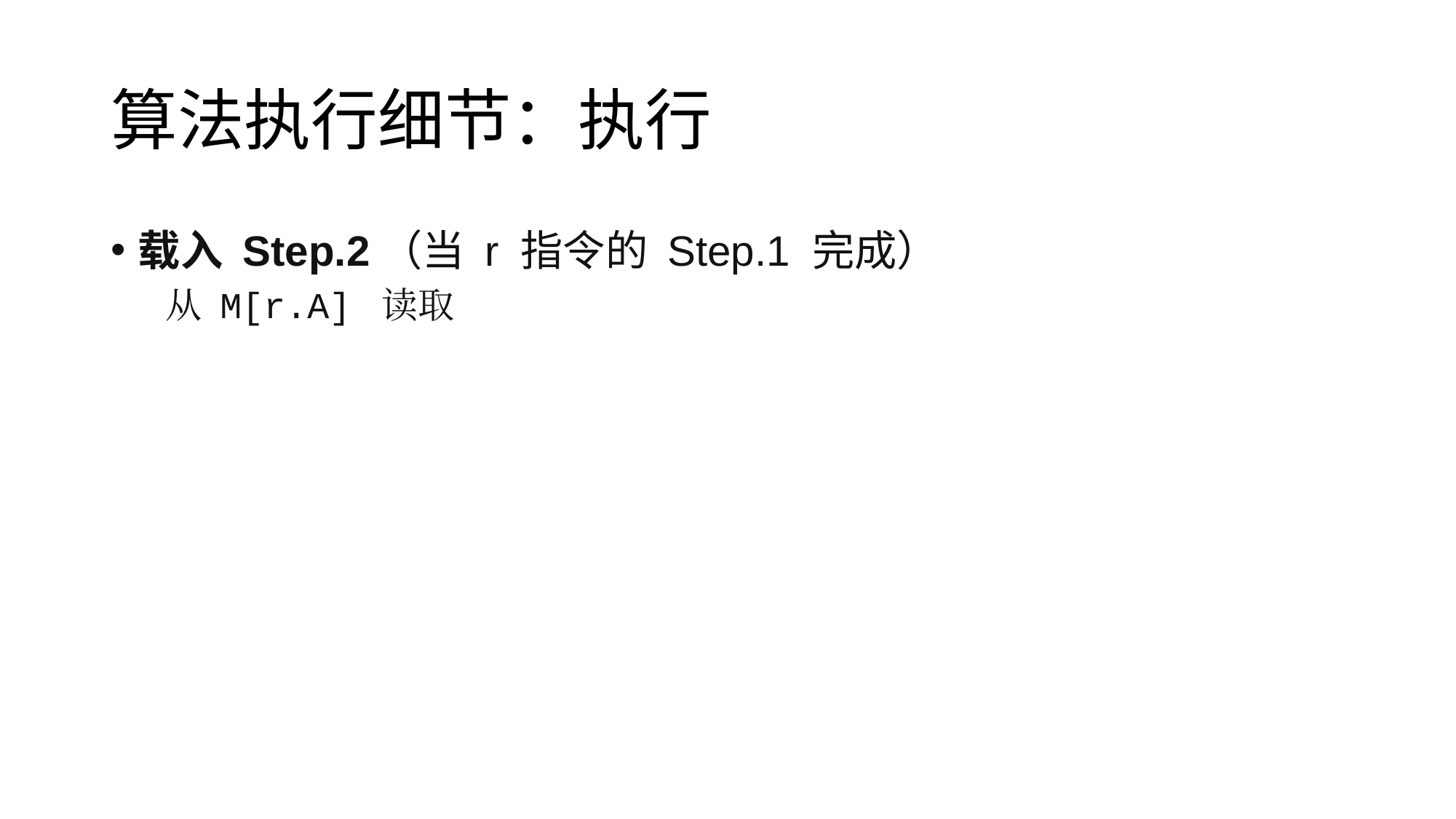

# 算法执行细节：执行
载入 Step.2（当 r 指令的 Step.1 完成）
从 M[r.A] 读取